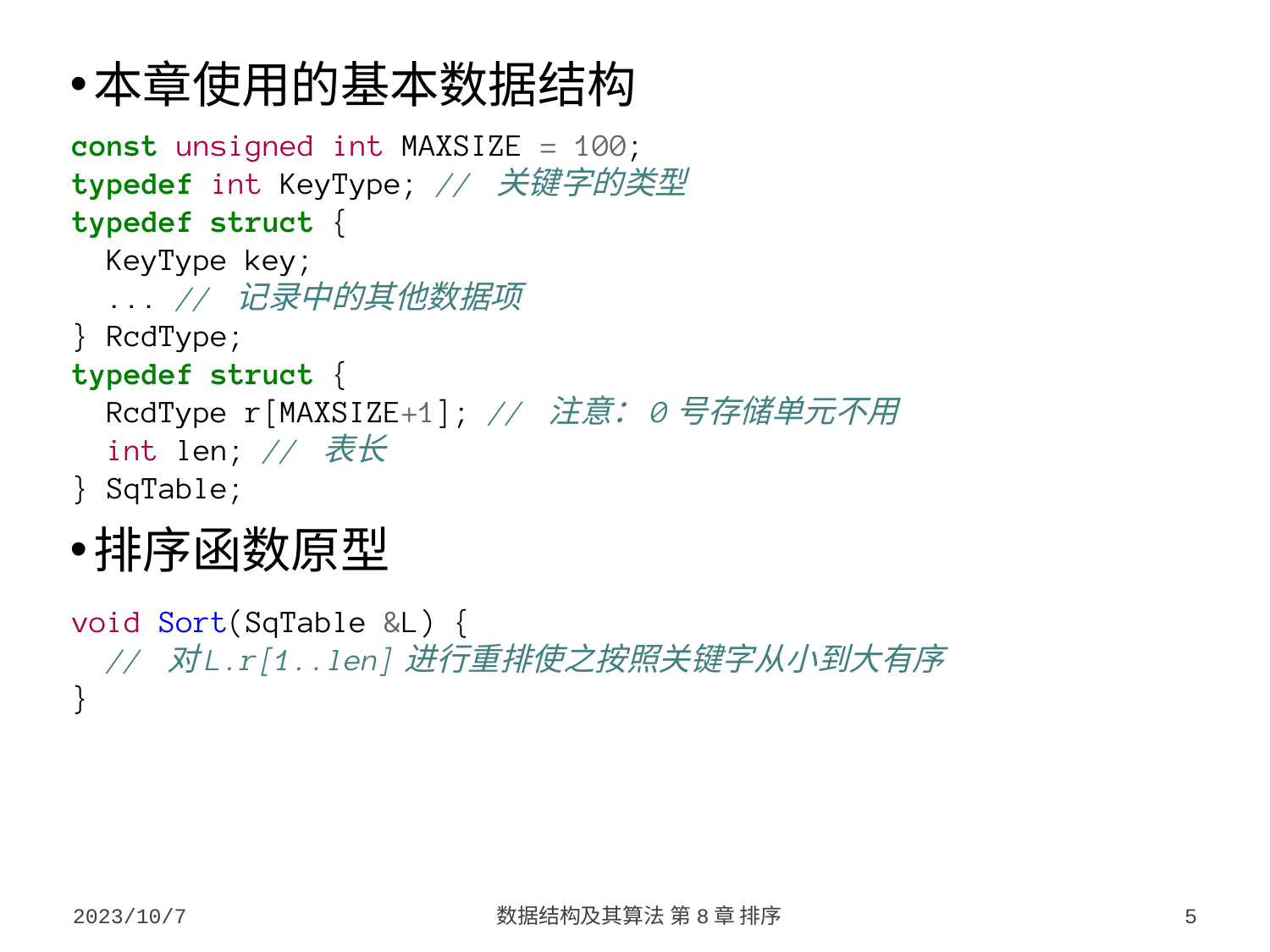

本章使用的基本数据结构

排序函数原型
const unsigned int MAXSIZE = 100;
typedef int KeyType; // 关键字的类型
typedef struct {
  KeyType key;
  ... // 记录中的其他数据项
} RcdType;
typedef struct {
  RcdType r[MAXSIZE+1]; // 注意：0号存储单元不用
  int len; // 表长
} SqTable;
void Sort(SqTable &L) {
  // 对L.r[1..len]进行重排使之按照关键字从小到大有序
}
2023/10/7
数据结构及其算法 第8章 排序
5